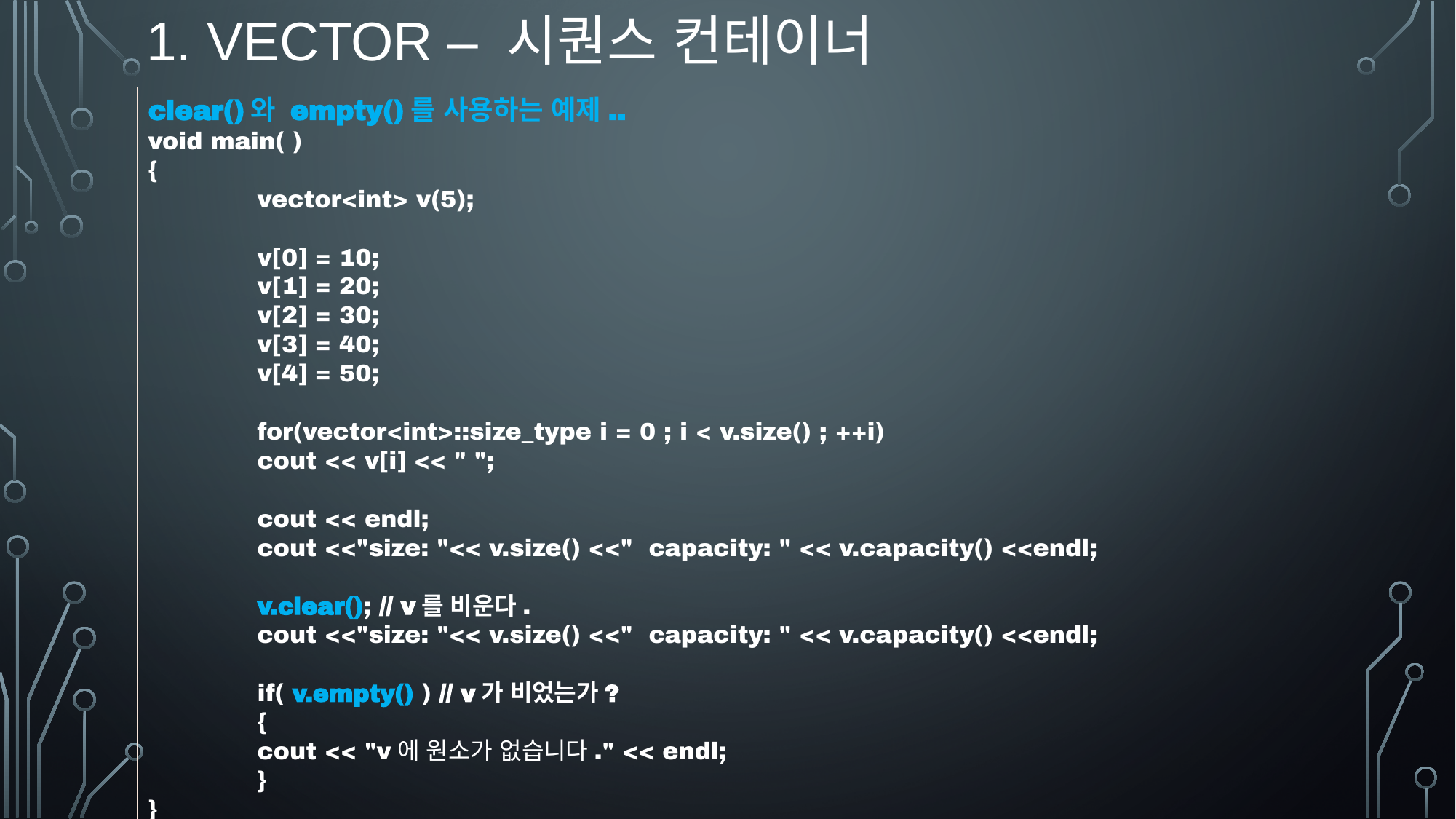

# 1. Vector – 시퀀스 컨테이너
clear()와 empty()를 사용하는 예제..
void main( )
{
	vector<int> v(5);

    	v[0] = 10;
    	v[1] = 20;
    	v[2] = 30;
    	v[3] = 40;
    	v[4] = 50;

    	for(vector<int>::size_type i = 0 ; i < v.size() ; ++i)
        	cout << v[i] << " ";

    	cout << endl;
    	cout <<"size: "<< v.size() <<"  capacity: " << v.capacity() <<endl;

    	v.clear(); // v를 비운다.
    	cout <<"size: "<< v.size() <<"  capacity: " << v.capacity() <<endl;

    	if( v.empty() ) // v가 비었는가?
    	{
        	cout << "v에 원소가 없습니다." << endl;
    	}
}